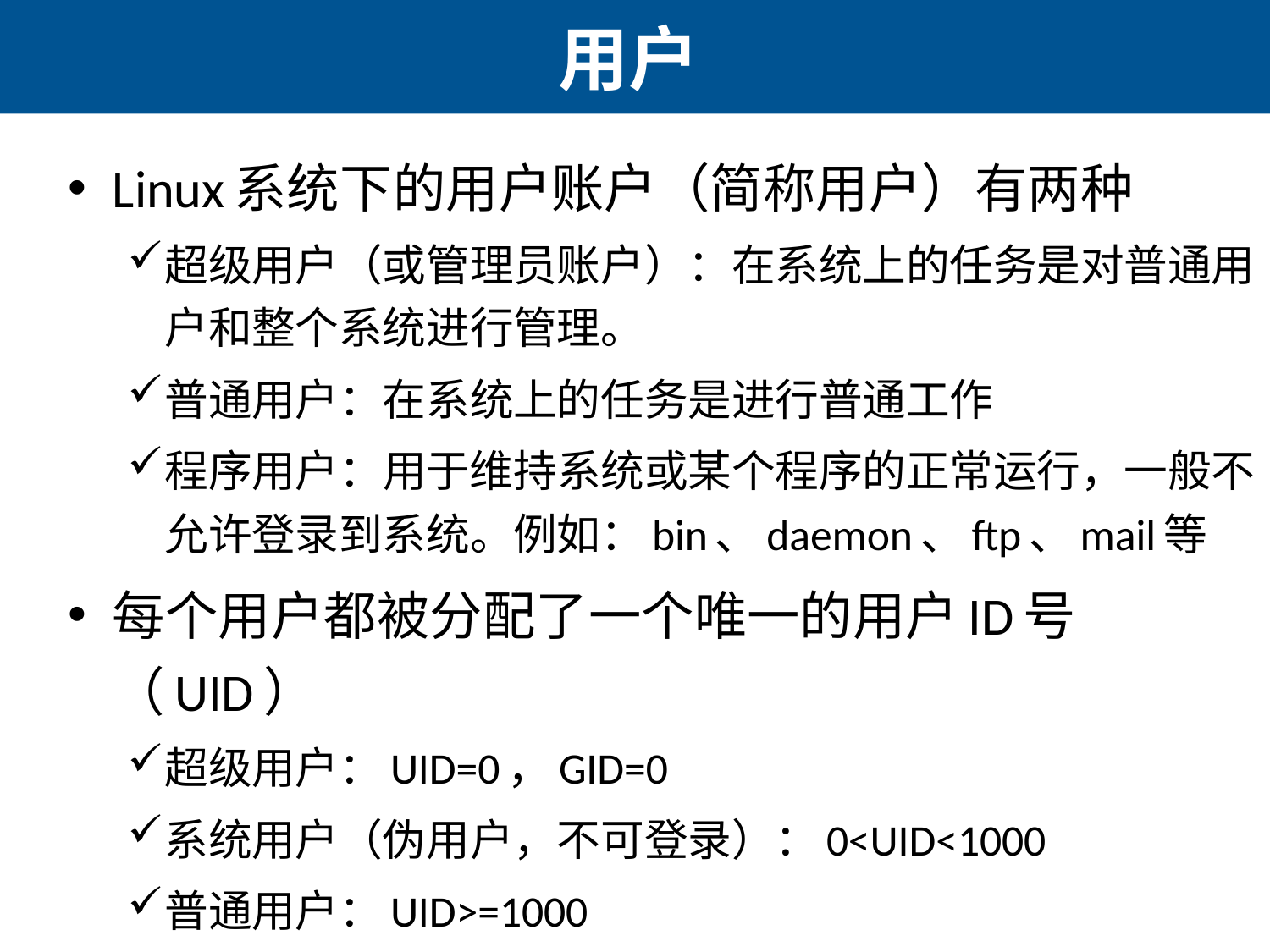

# 用户
Linux系统下的用户账户（简称用户）有两种
超级用户（或管理员账户）：在系统上的任务是对普通用户和整个系统进行管理。
普通用户：在系统上的任务是进行普通工作
程序用户：用于维持系统或某个程序的正常运行，一般不允许登录到系统。例如：bin、daemon、ftp、mail等
每个用户都被分配了一个唯一的用户ID号（UID）
超级用户：UID=0，GID=0
系统用户（伪用户，不可登录）：0<UID<1000
普通用户：UID>=1000